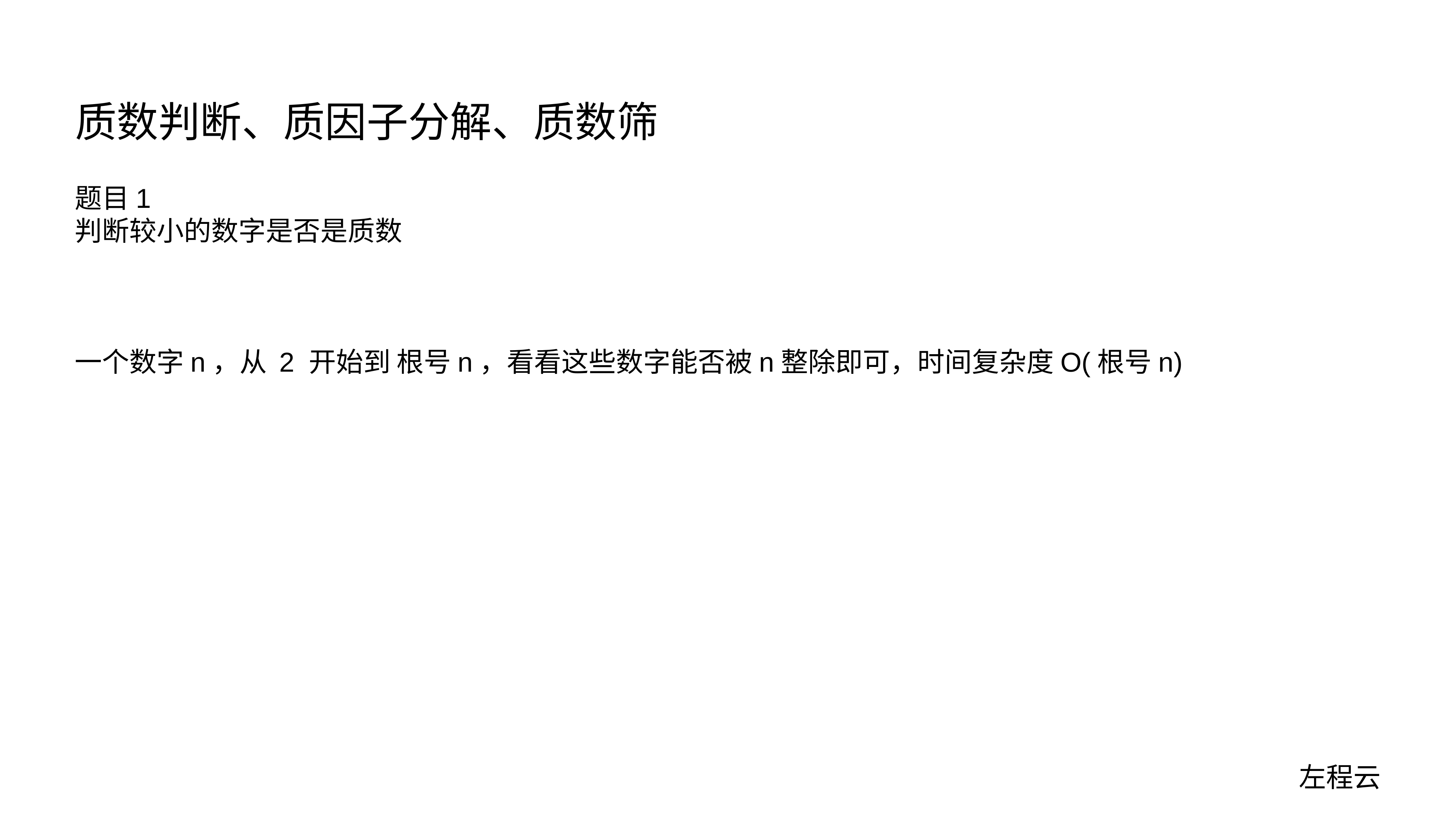

# 质数判断、质因子分解、质数筛
题目1
判断较小的数字是否是质数

一个数字n，从 2 开始到 根号n，看看这些数字能否被n整除即可，时间复杂度O(根号n)

左程云